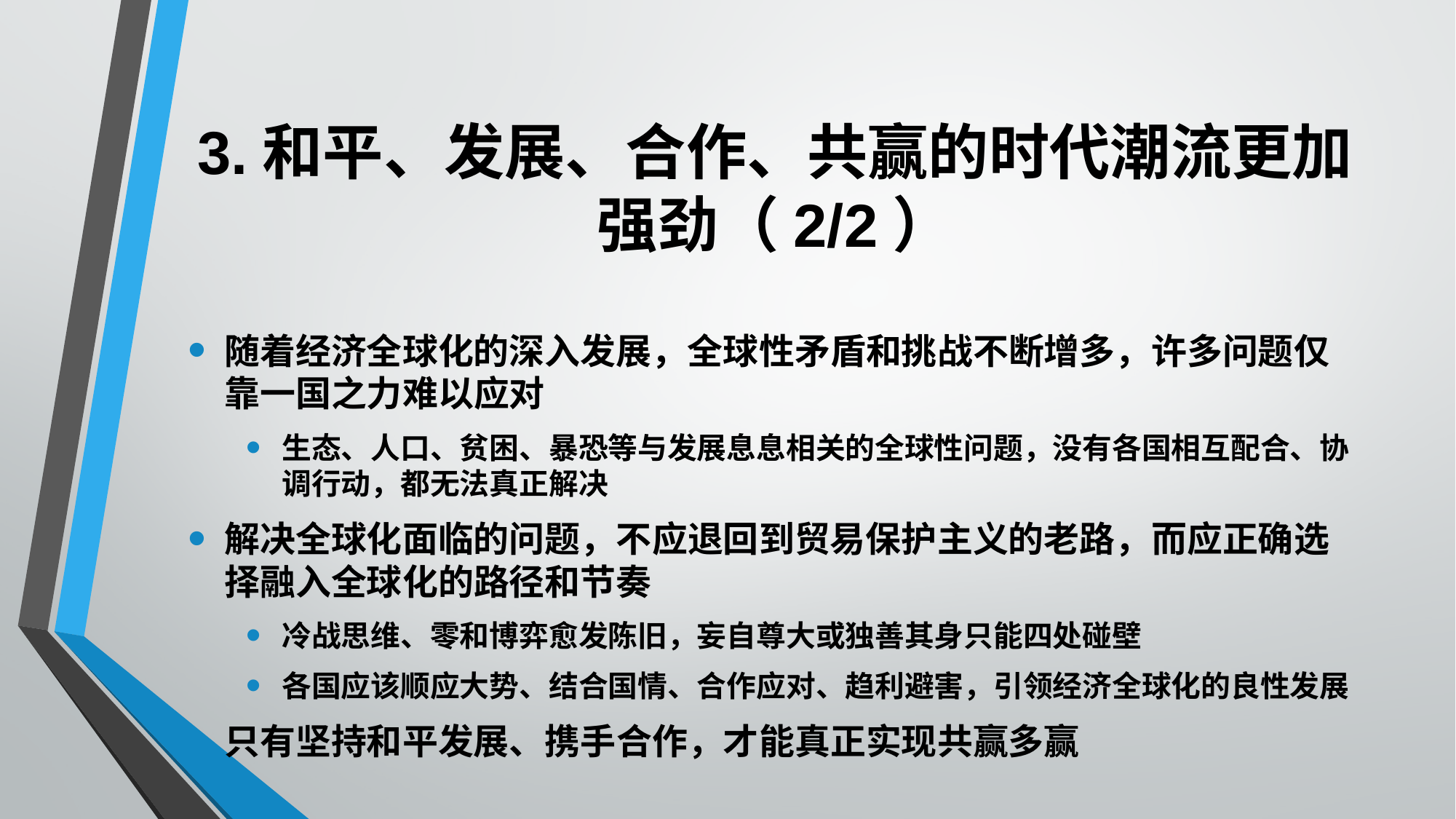

# 3.和平、发展、合作、共赢的时代潮流更加强劲（2/2）
随着经济全球化的深入发展，全球性矛盾和挑战不断增多，许多问题仅靠一国之力难以应对
生态、人口、贫困、暴恐等与发展息息相关的全球性问题，没有各国相互配合、协调行动，都无法真正解决
解决全球化面临的问题，不应退回到贸易保护主义的老路，而应正确选择融入全球化的路径和节奏
冷战思维、零和博弈愈发陈旧，妄自尊大或独善其身只能四处碰壁
各国应该顺应大势、结合国情、合作应对、趋利避害，引领经济全球化的良性发展
只有坚持和平发展、携手合作，才能真正实现共赢多赢